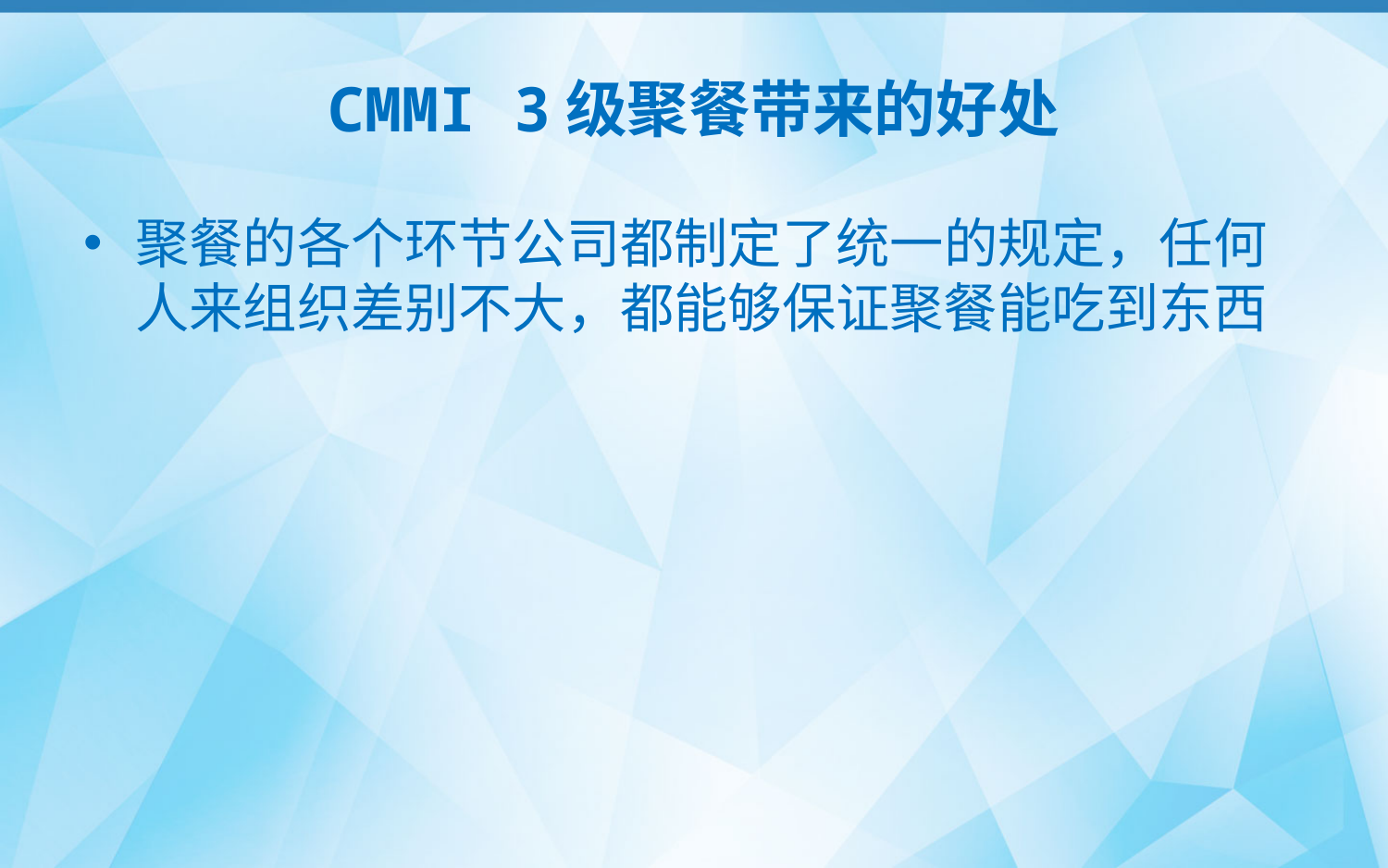

# CMMI 3级聚餐带来的好处
聚餐的各个环节公司都制定了统一的规定，任何人来组织差别不大，都能够保证聚餐能吃到东西